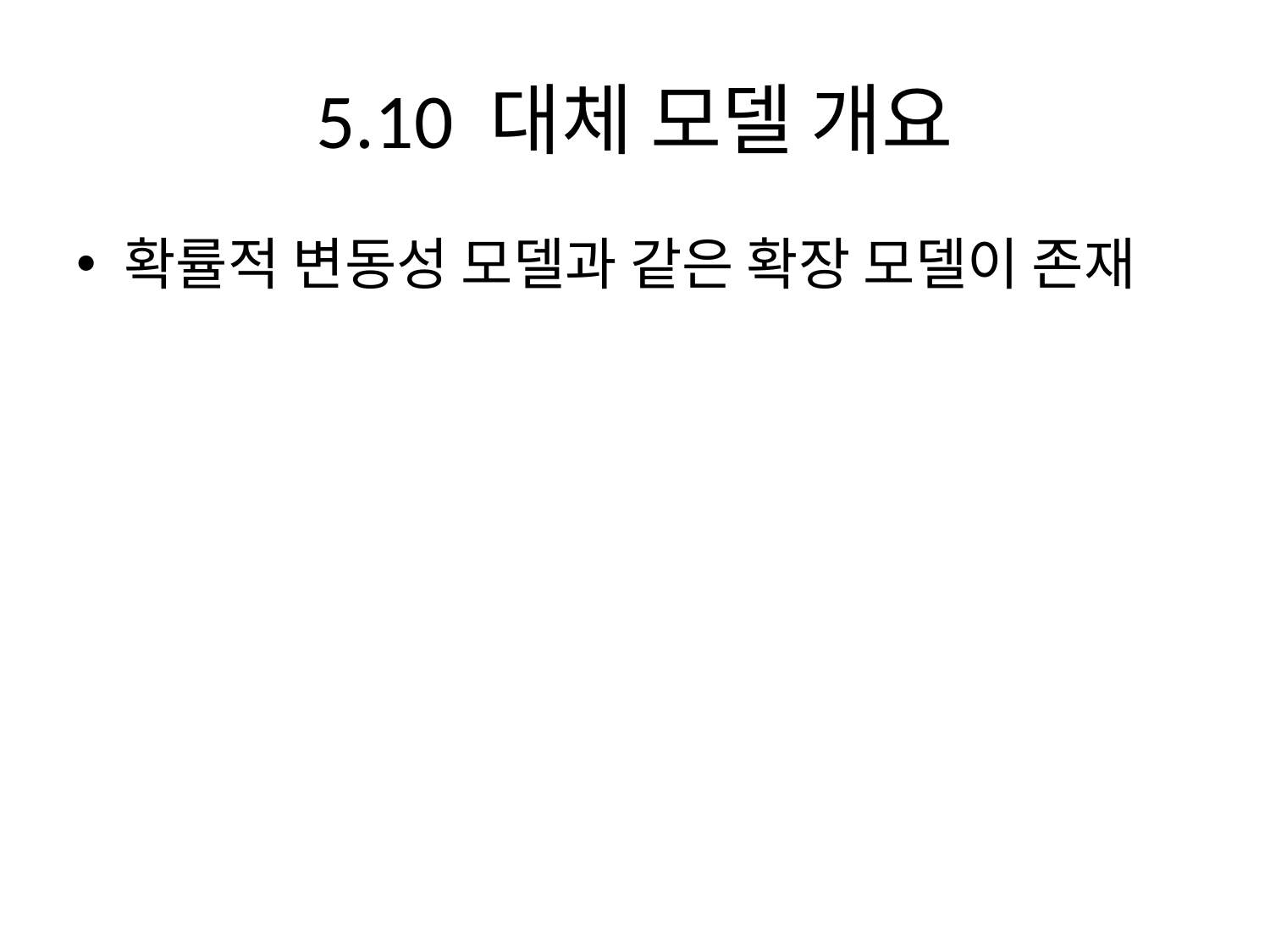

# 5.10 대체 모델 개요
확률적 변동성 모델과 같은 확장 모델이 존재